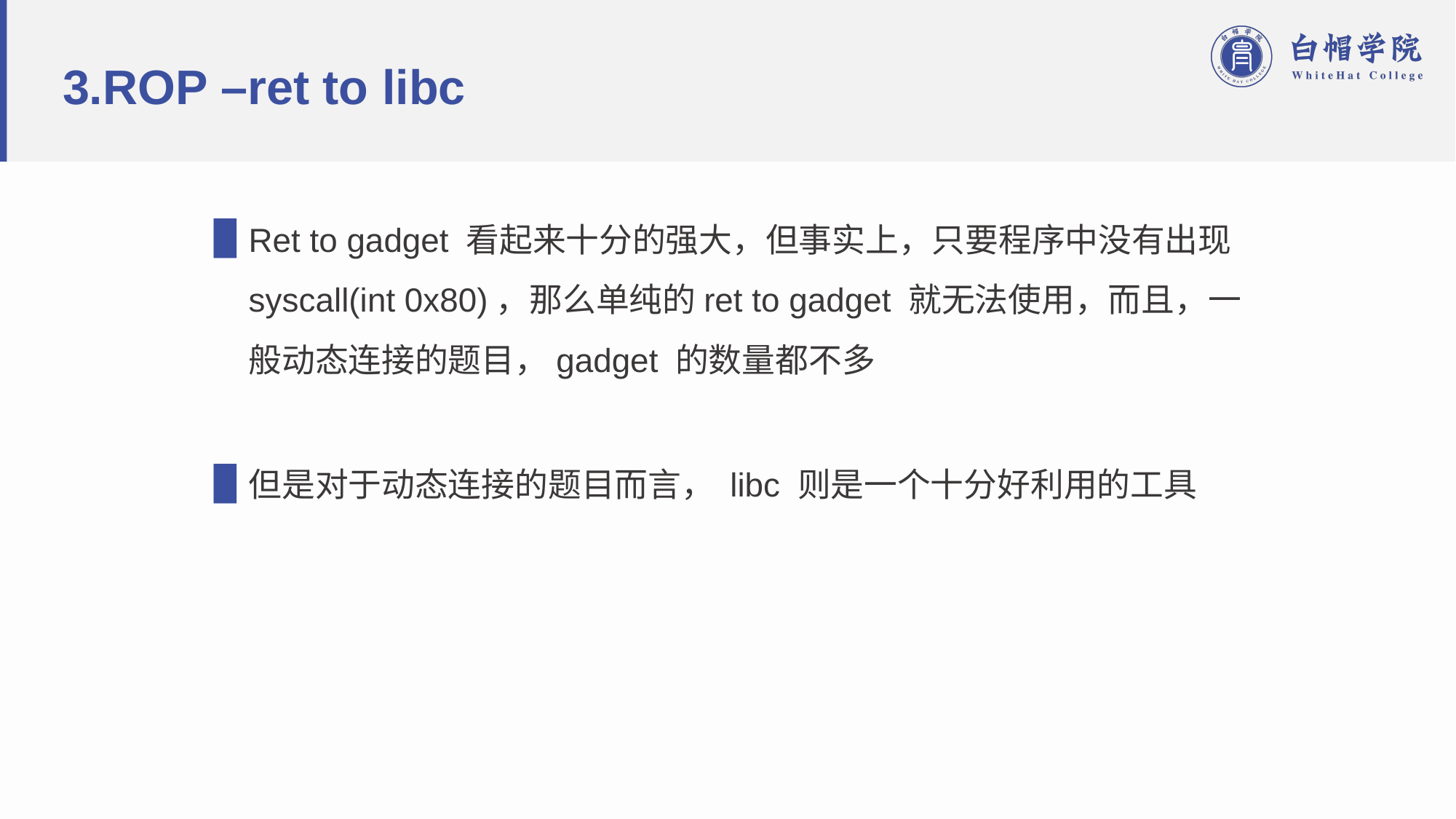

# 3.ROP –ret to libc
Ret to gadget 看起来十分的强大，但事实上，只要程序中没有出现syscall(int 0x80)，那么单纯的ret to gadget 就无法使用，而且，一般动态连接的题目，gadget 的数量都不多

但是对于动态连接的题目而言， libc 则是一个十分好利用的工具